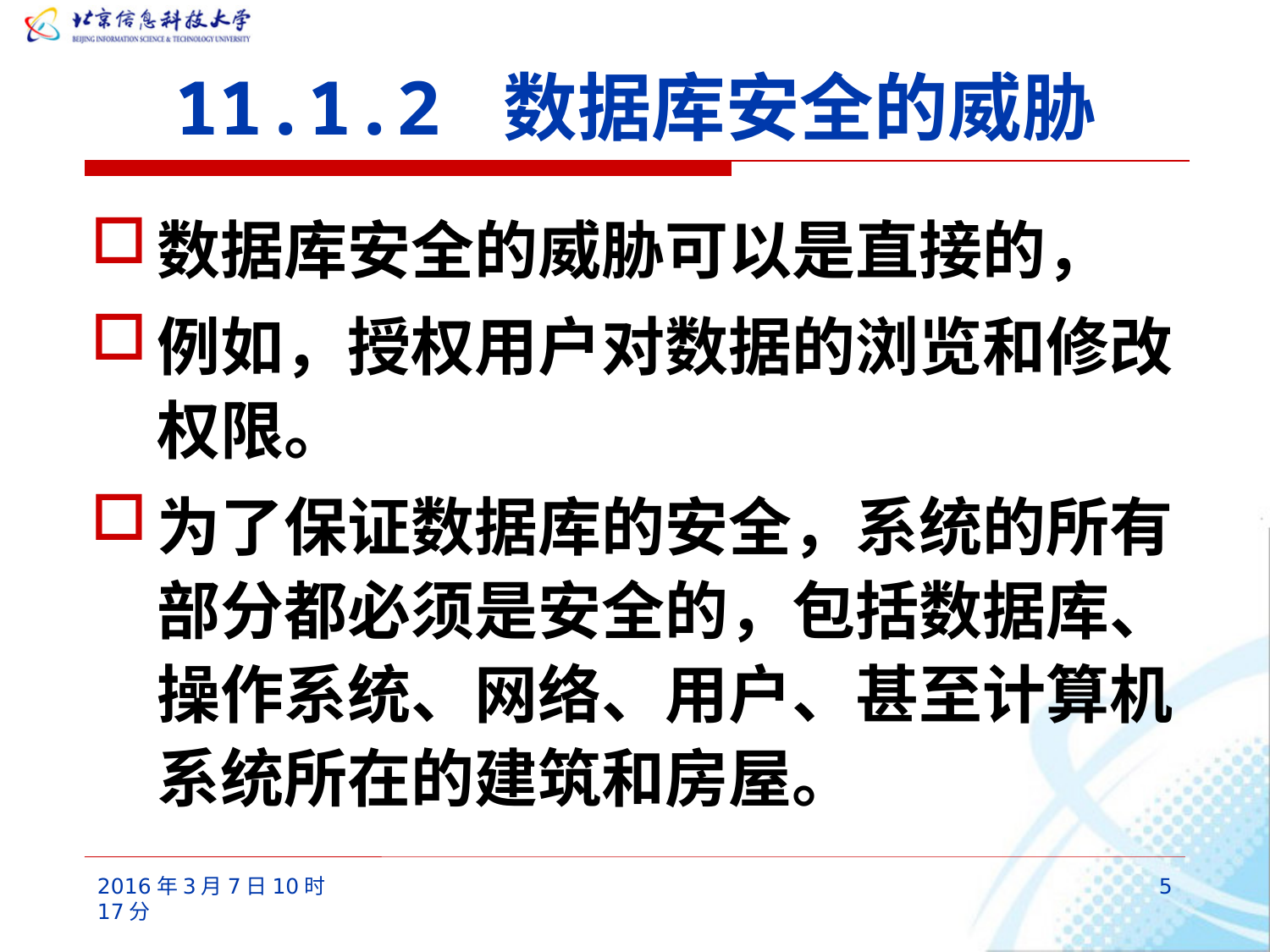

# 11.1.2 数据库安全的威胁
数据库安全的威胁可以是直接的，
例如，授权用户对数据的浏览和修改权限。
为了保证数据库的安全，系统的所有部分都必须是安全的，包括数据库、操作系统、网络、用户、甚至计算机系统所在的建筑和房屋。
2016年3月7日10时17分
5